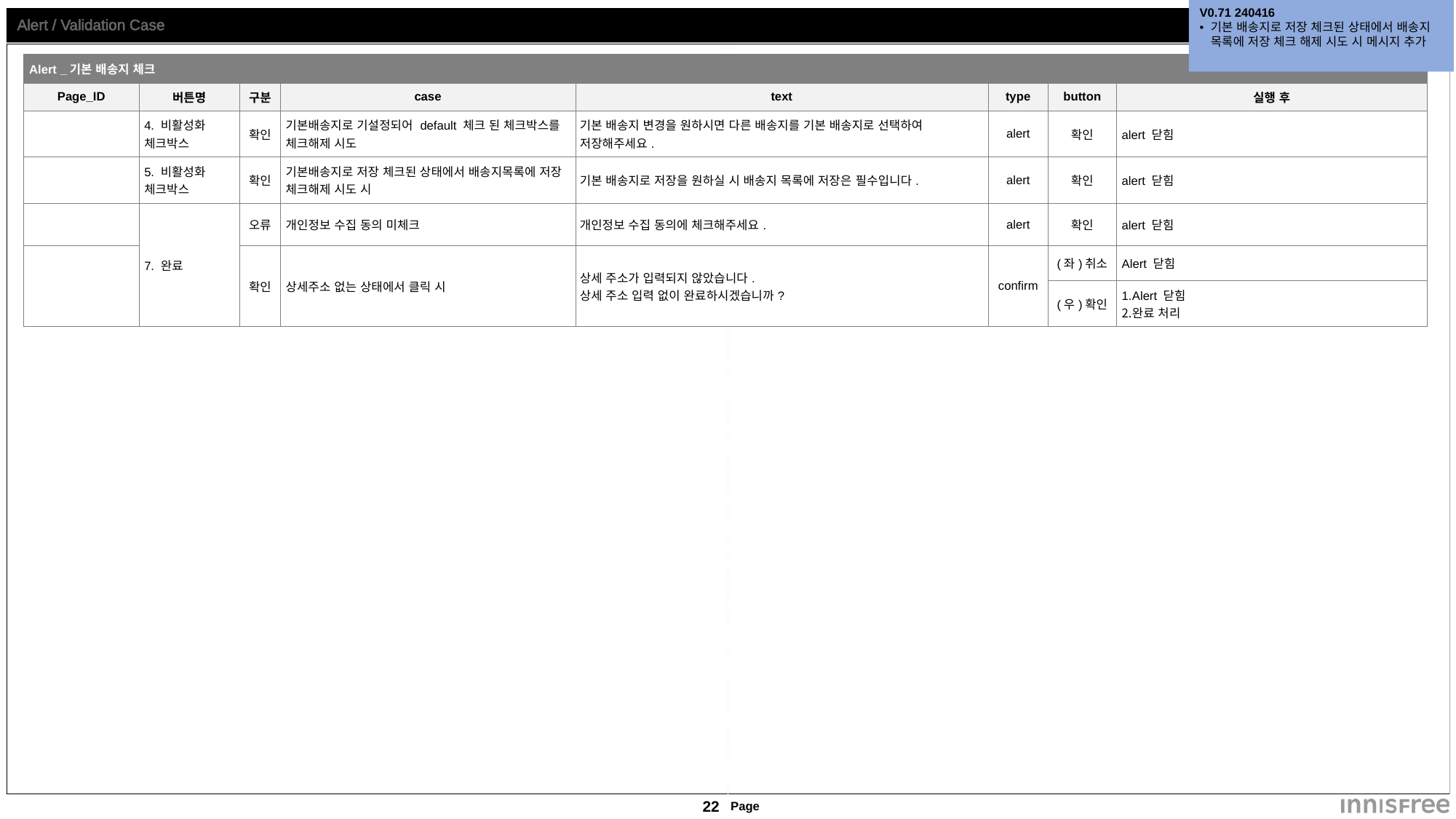

V0.71 240416
기본 배송지로 저장 체크된 상태에서 배송지 목록에 저장 체크 해제 시도 시 메시지 추가
# Alert / Validation Case
| Alert \_기본 배송지 체크 |  |  |  |  |  |  |  |
| --- | --- | --- | --- | --- | --- | --- | --- |
| Page\_ID | 버튼명 | 구분 | case | text | type | button | 실행 후 |
|  | 4. 비활성화 체크박스 | 확인 | 기본배송지로 기설정되어 default 체크 된 체크박스를 체크해제 시도 | 기본 배송지 변경을 원하시면 다른 배송지를 기본 배송지로 선택하여 저장해주세요. | alert | 확인 | alert 닫힘 |
|  | 5. 비활성화 체크박스 | 확인 | 기본배송지로 저장 체크된 상태에서 배송지목록에 저장 체크해제 시도 시 | 기본 배송지로 저장을 원하실 시 배송지 목록에 저장은 필수입니다. | alert | 확인 | alert 닫힘 |
|  | 7. 완료 | 오류 | 개인정보 수집 동의 미체크 | 개인정보 수집 동의에 체크해주세요. | alert | 확인 | alert 닫힘 |
|  |  | 확인 | 상세주소 없는 상태에서 클릭 시 | 상세 주소가 입력되지 않았습니다. 상세 주소 입력 없이 완료하시겠습니까? | confirm | (좌)취소 | Alert 닫힘 |
|  |  |  |  |  |  | (우)확인 | Alert 닫힘 완료 처리 |